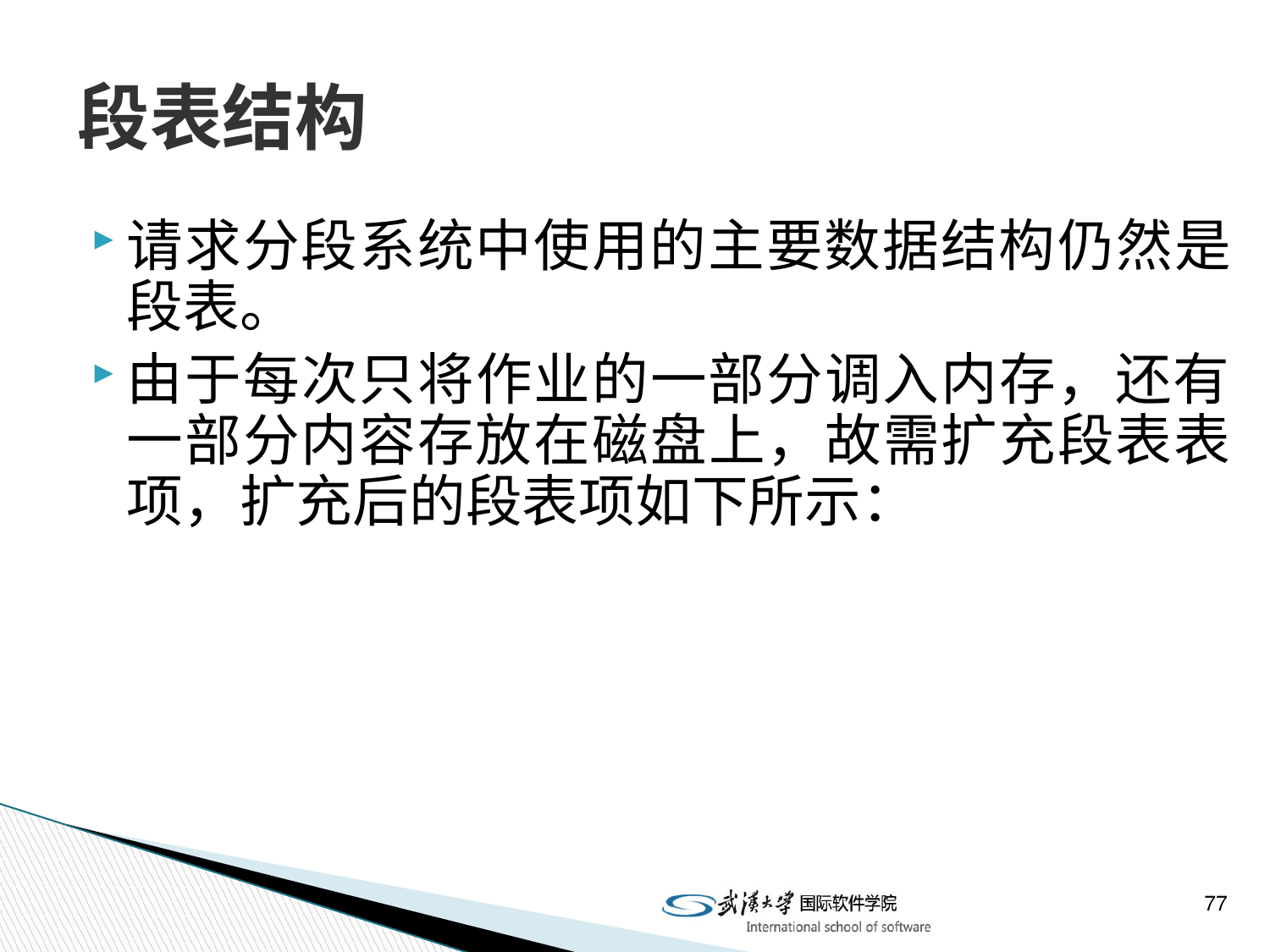

# 段表结构
请求分段系统中使用的主要数据结构仍然是段表。
由于每次只将作业的一部分调入内存，还有一部分内容存放在磁盘上，故需扩充段表表项，扩充后的段表项如下所示：